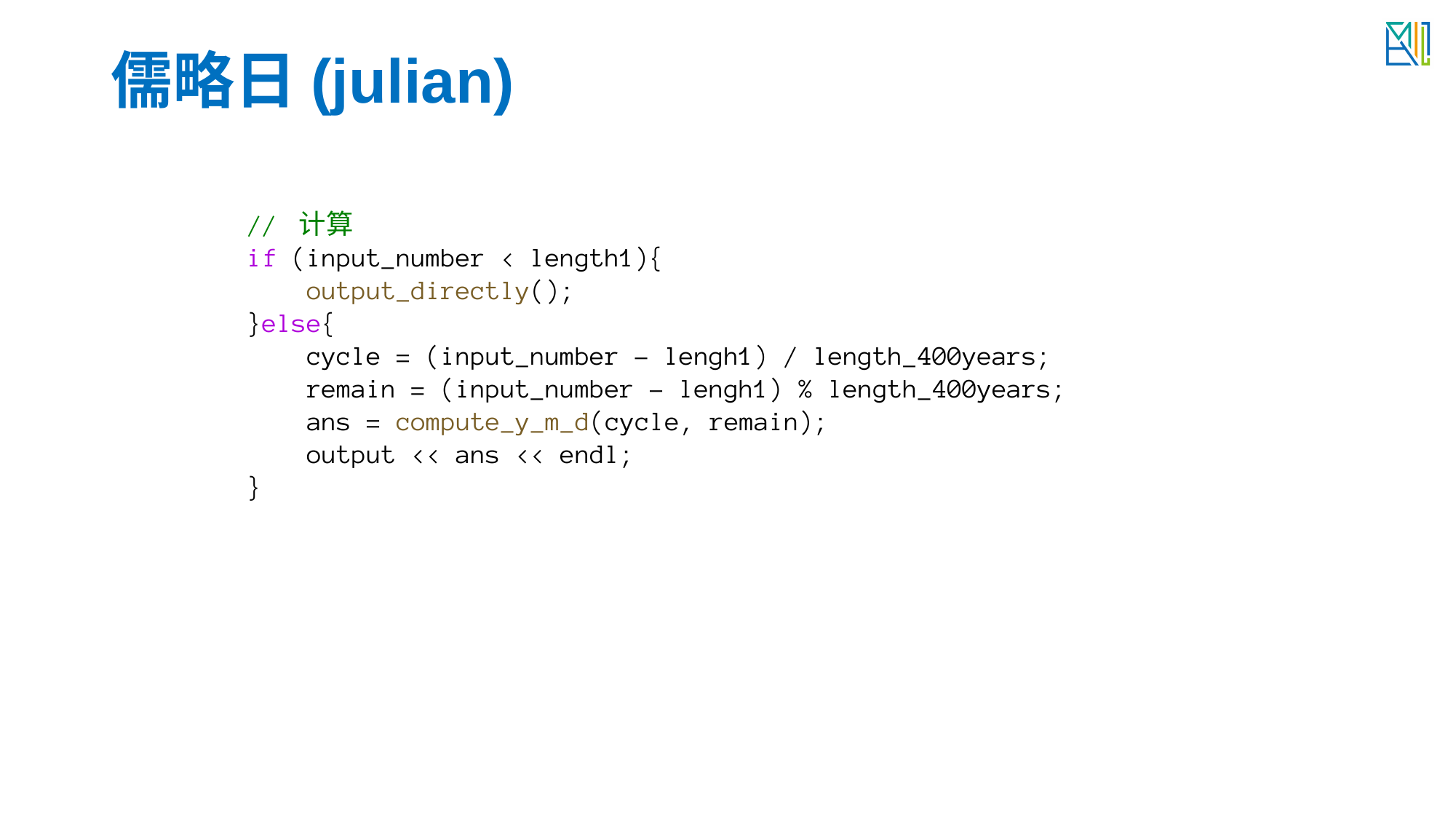

# 儒略日(julian)
// 计算
if (input_number < length1){
    output_directly();
}else{
    cycle = (input_number - lengh1) / length_400years;
    remain = (input_number - lengh1) % length_400years;
    ans = compute_y_m_d(cycle, remain);
    output << ans << endl;
}